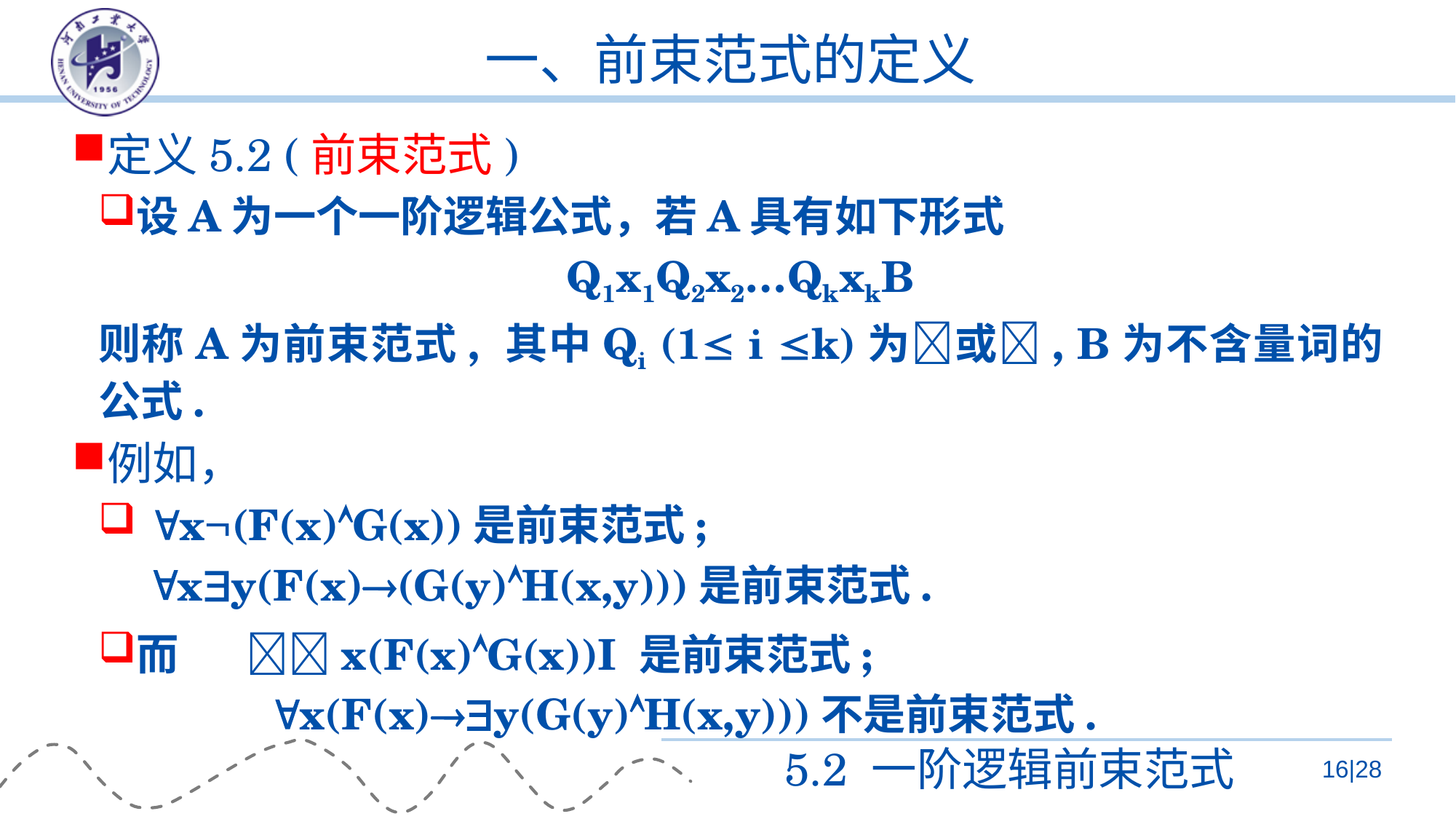

# 一、前束范式的定义
定义5.2 (前束范式)
设A为一个一阶逻辑公式，若A具有如下形式
Q1x1Q2x2…QkxkB
则称A为前束范式, 其中Qi (1≤ i ≤k)为∀或∃, B为不含量词的公式.
例如，
 ∀x¬(F(x)∧G(x))是前束范式;
    ∀x∃y(F(x)→(G(y)∧H(x,y)))是前束范式.
而       ¬∃x(F(x)∧G(x))I 是前束范式;
              ∀x(F(x)→∃y(G(y)∧H(x,y)))不是前束范式.
5.2 一阶逻辑前束范式
16|28